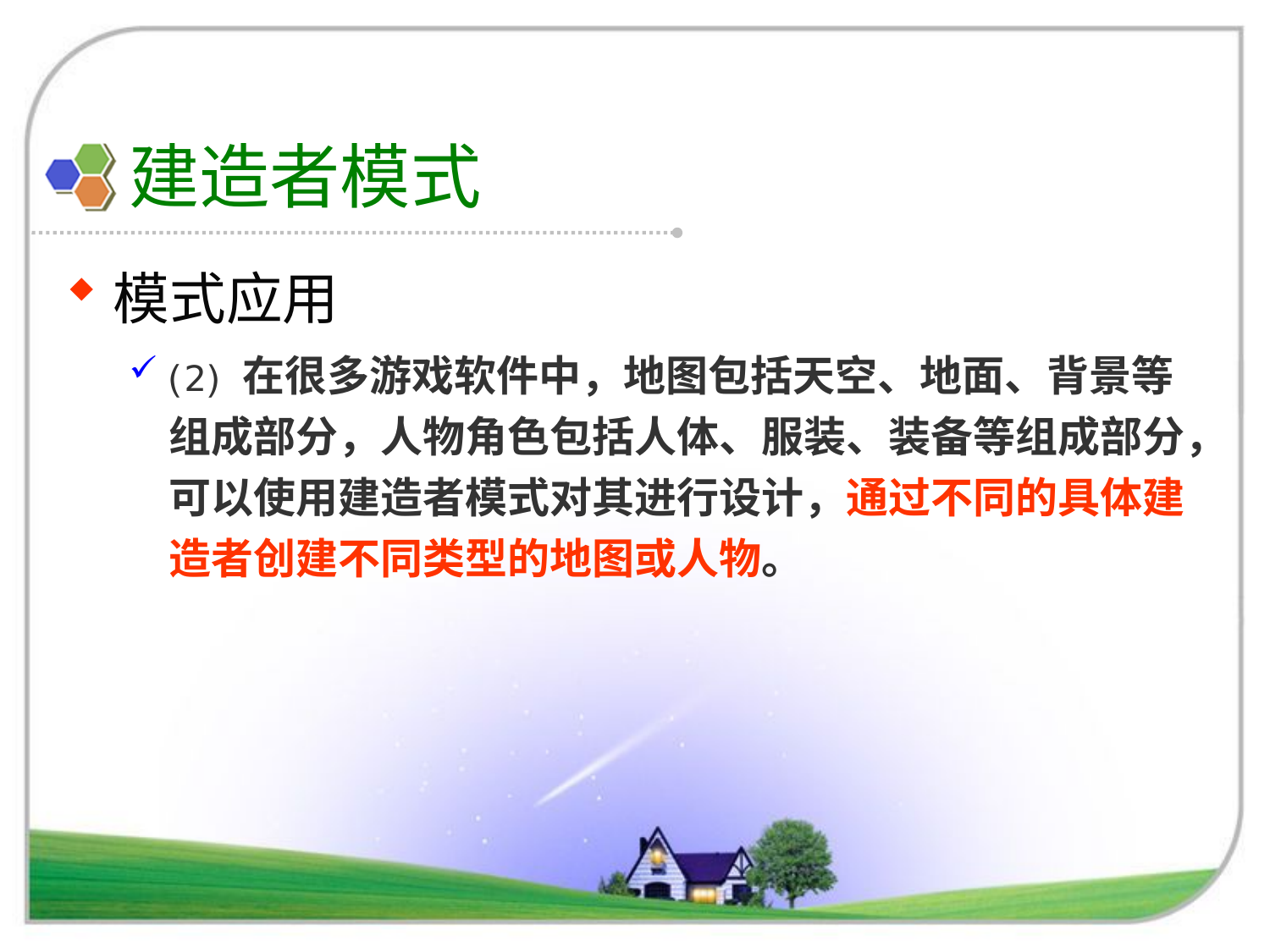

# 建造者模式
模式应用
(2) 在很多游戏软件中，地图包括天空、地面、背景等组成部分，人物角色包括人体、服装、装备等组成部分，可以使用建造者模式对其进行设计，通过不同的具体建造者创建不同类型的地图或人物。